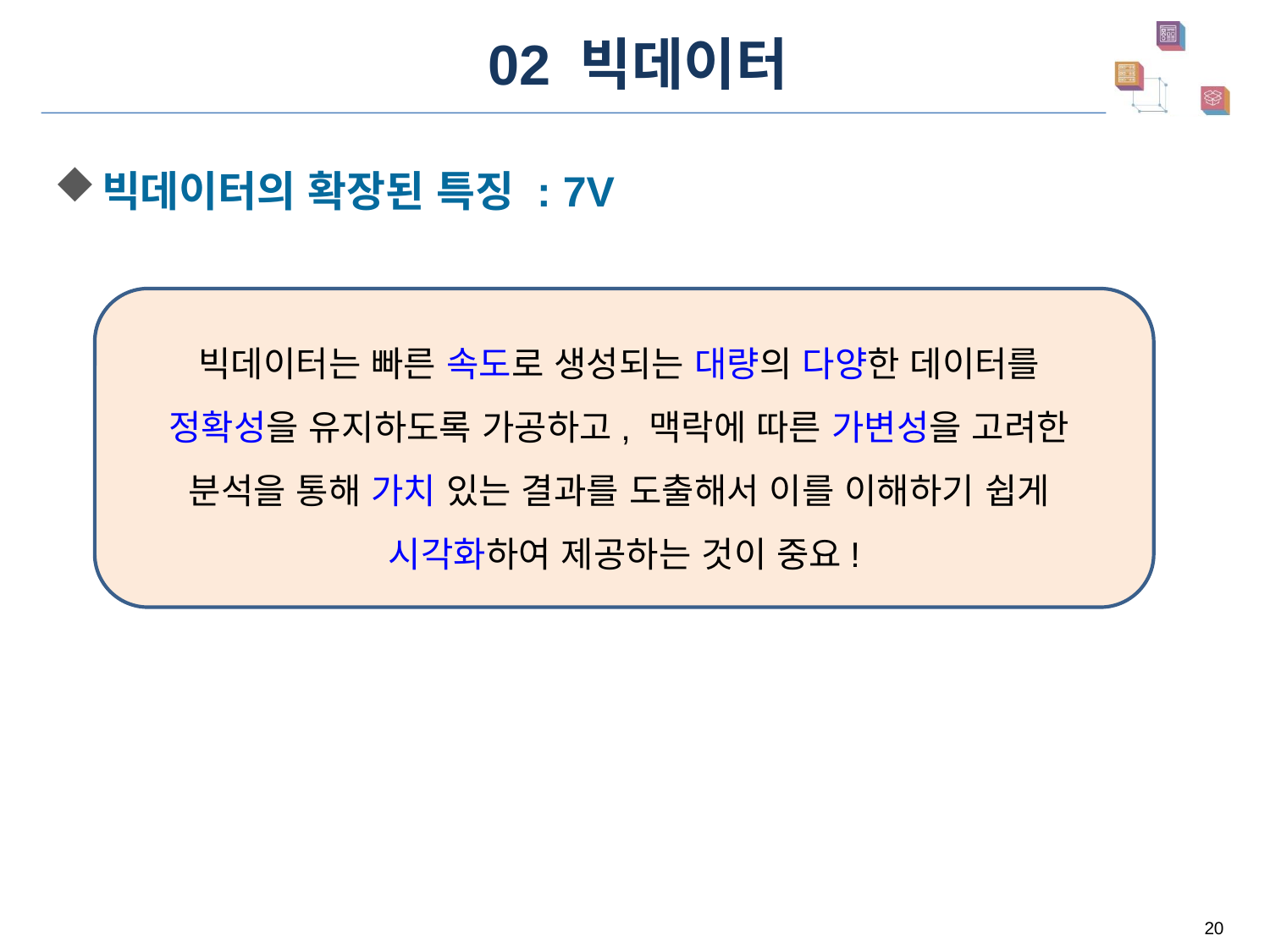

# 02 빅데이터
빅데이터의 확장된 특징 : 7V
빅데이터는 빠른 속도로 생성되는 대량의 다양한 데이터를
정확성을 유지하도록 가공하고, 맥락에 따른 가변성을 고려한
분석을 통해 가치 있는 결과를 도출해서 이를 이해하기 쉽게
시각화하여 제공하는 것이 중요!